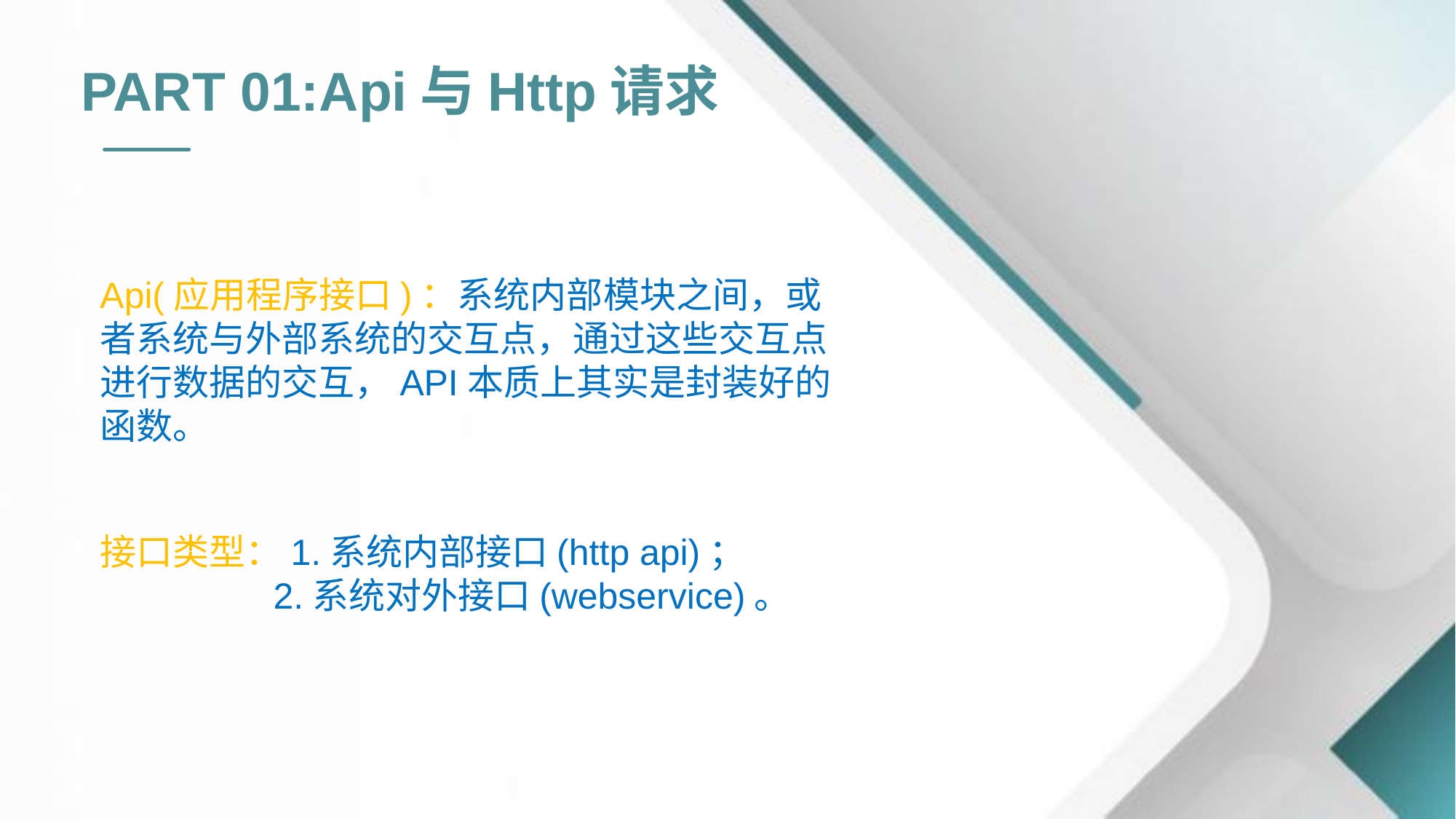

PART 01:Api与Http请求
Api(应用程序接口)：系统内部模块之间，或者系统与外部系统的交互点，通过这些交互点进行数据的交互，API本质上其实是封装好的函数。
接口类型：1.系统内部接口(http api)；
                 2.系统对外接口(webservice)。